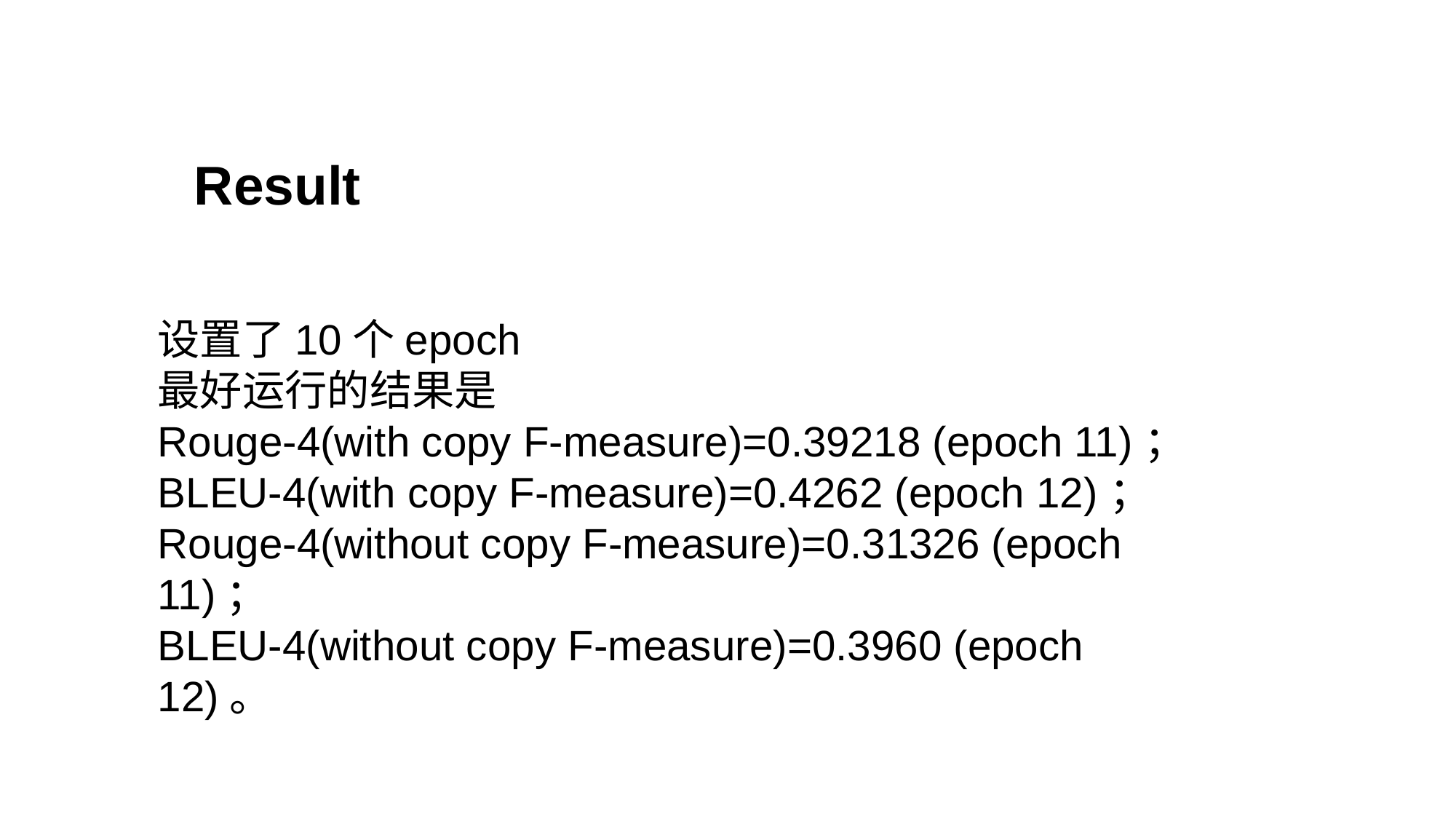

Result
设置了10个epoch
最好运行的结果是
Rouge-4(with copy F-measure)=0.39218 (epoch 11)；
BLEU-4(with copy F-measure)=0.4262 (epoch 12)；
Rouge-4(without copy F-measure)=0.31326 (epoch 11)；
BLEU-4(without copy F-measure)=0.3960 (epoch 12)。